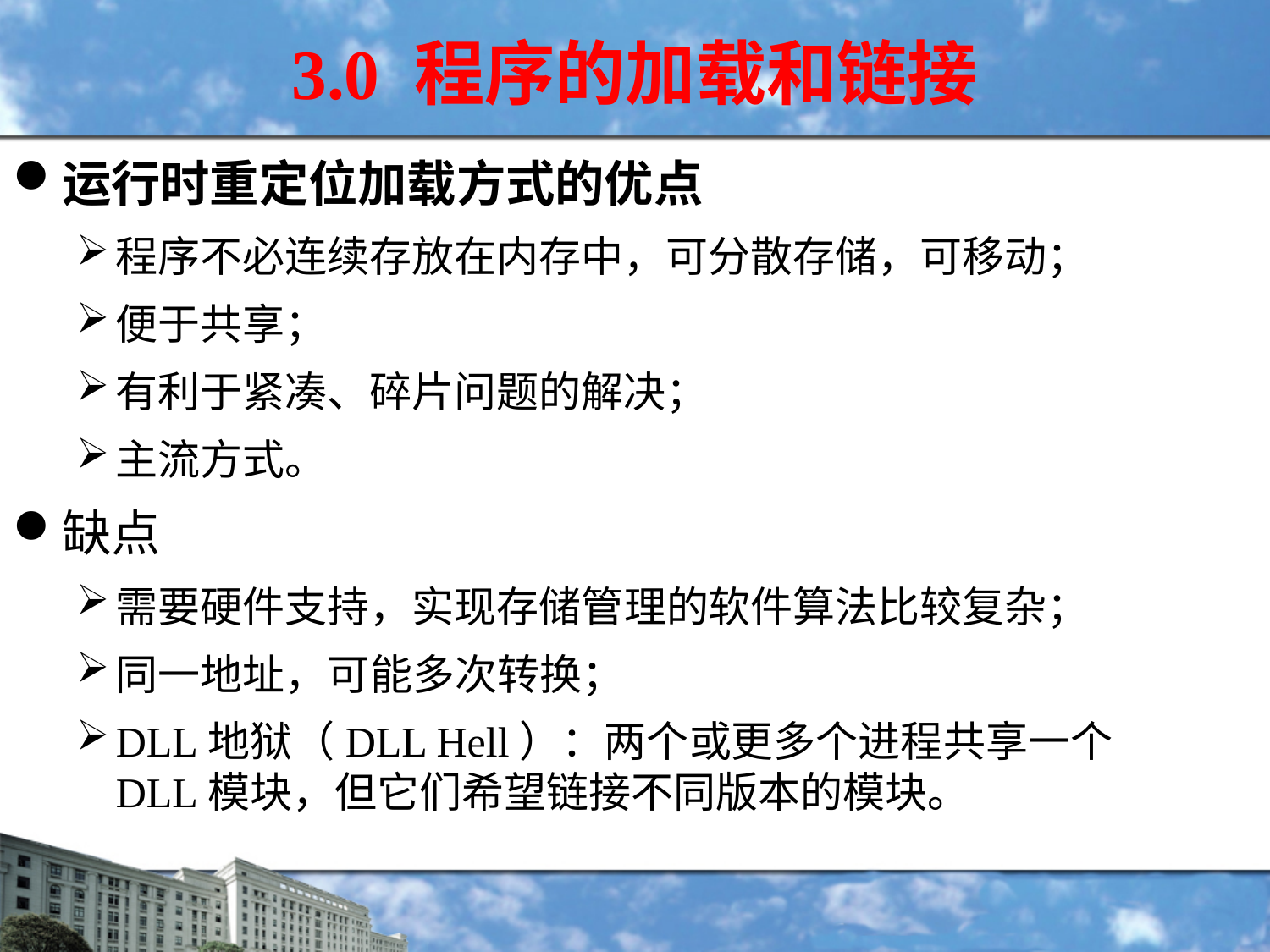

3.0 程序的加载和链接
运行时重定位加载方式的优点
程序不必连续存放在内存中，可分散存储，可移动；
便于共享；
有利于紧凑、碎片问题的解决；
主流方式。
缺点
需要硬件支持，实现存储管理的软件算法比较复杂；
同一地址，可能多次转换；
DLL地狱（DLL Hell）：两个或更多个进程共享一个DLL模块，但它们希望链接不同版本的模块。